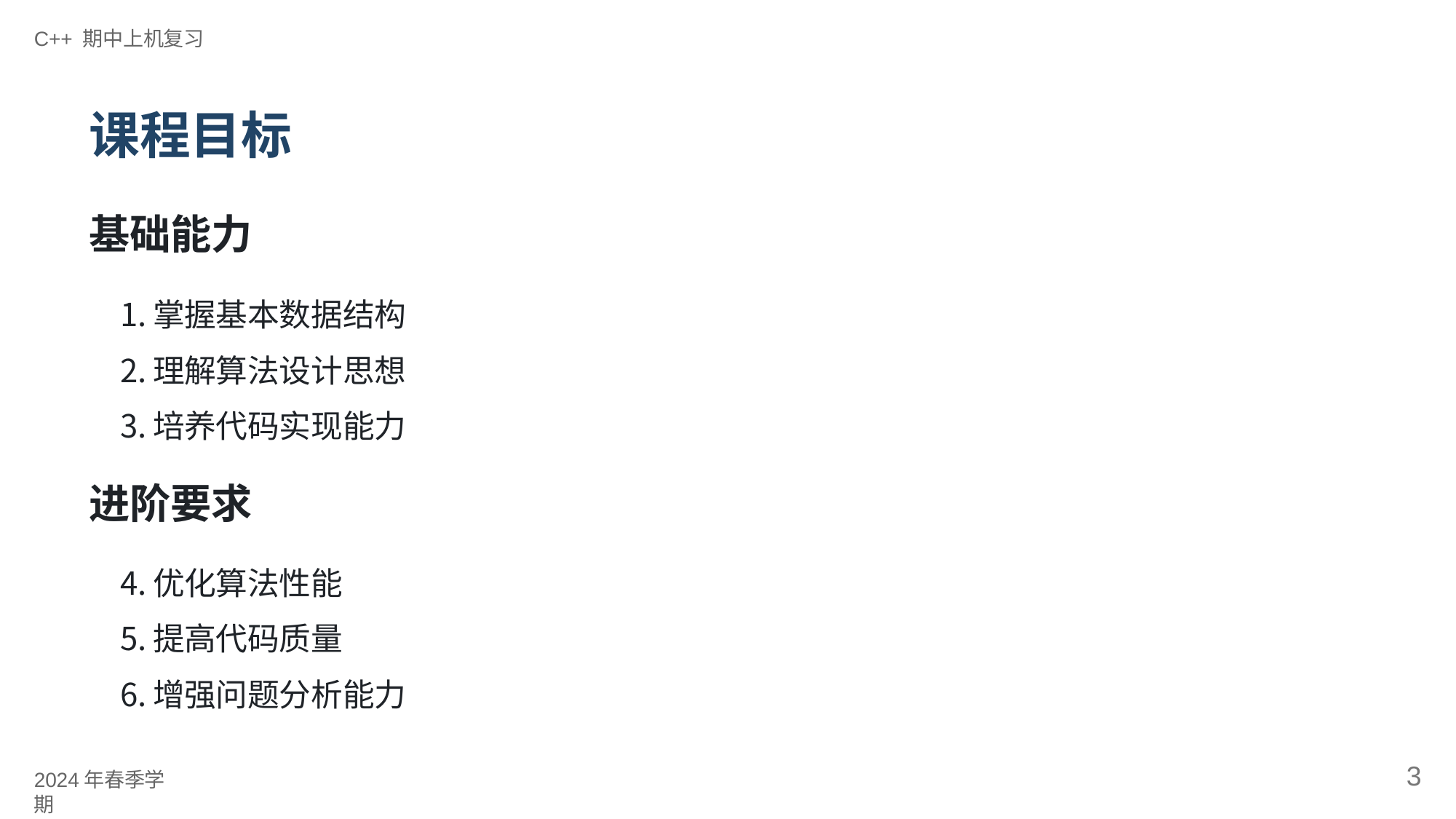

C++ 期中上机复习
# 课程目标
基础能力
掌握基本数据结构
理解算法设计思想
培养代码实现能力
进阶要求
优化算法性能
提高代码质量
增强问题分析能力
3
2024年春季学期